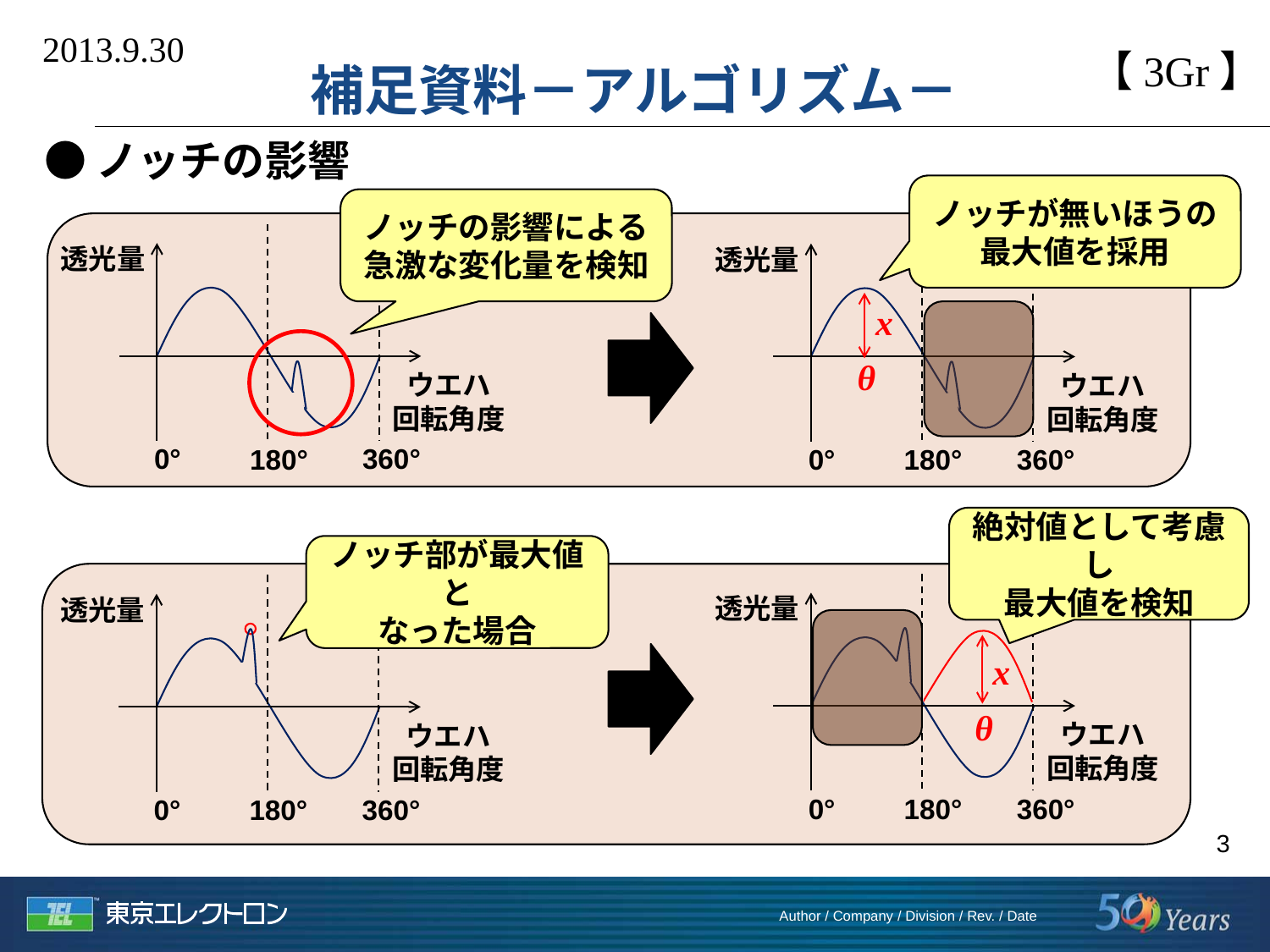

2013.9.30
【3Gr】
# 補足資料－アルゴリズム－
●ノッチの影響
ノッチが無いほうの
最大値を採用
ノッチの影響による
急激な変化量を検知

透光量
透光量

x

θ

ウエハ
回転角度
ウエハ
回転角度

0°
360°
180°
0°
360°
180°
絶対値として考慮し
最大値を検知
ノッチ部が最大値と
なった場合

透光量
透光量

x

θ
ウエハ
回転角度
ウエハ
回転角度
0°
360°
180°
0°
360°
180°
3